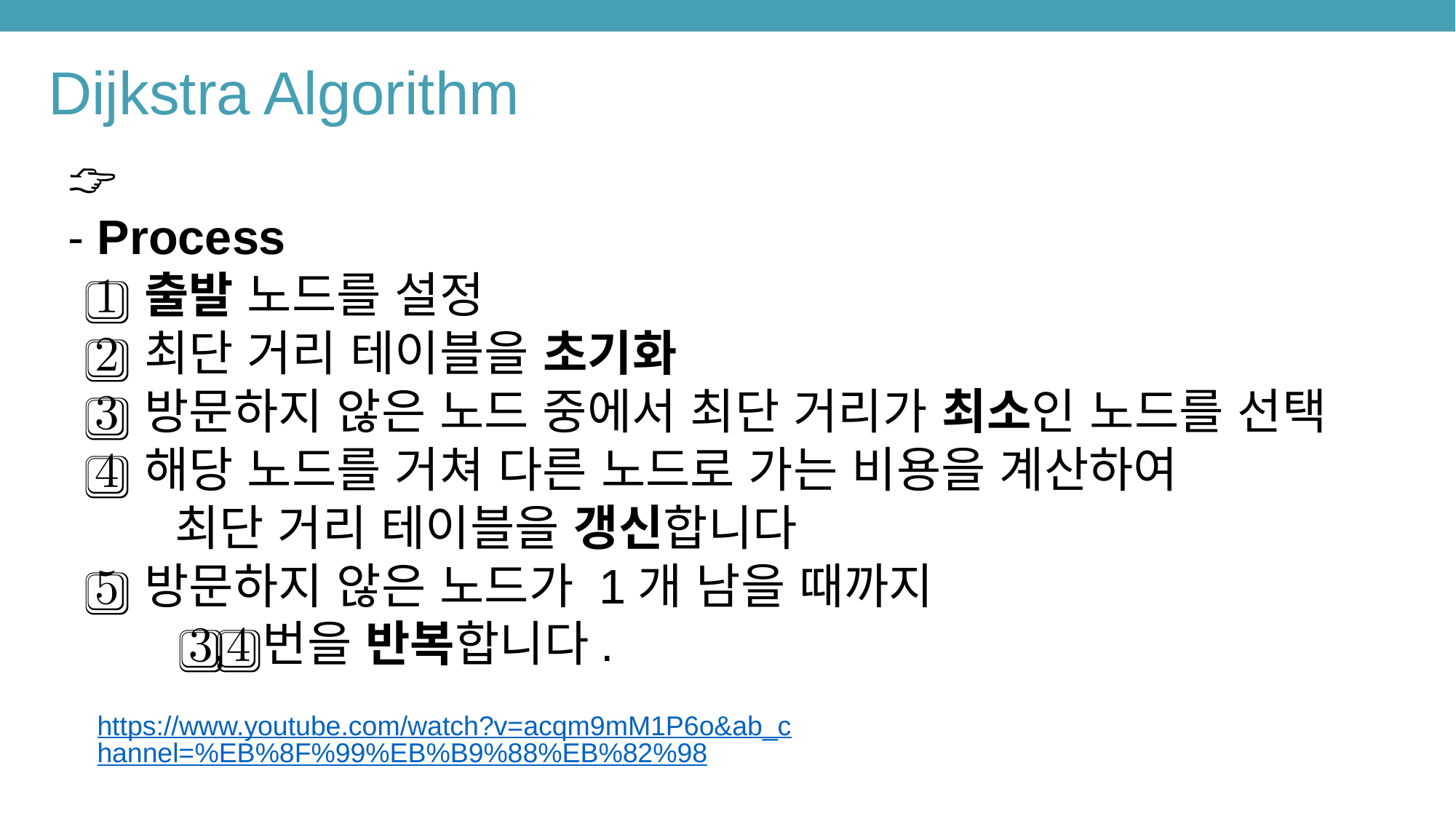

Dijkstra Algorithm
👉
- Process
  1️⃣ 출발 노드를 설정
  2️⃣ 최단 거리 테이블을 초기화
  3️⃣ 방문하지 않은 노드 중에서 최단 거리가 최소인 노드를 선택
  4️⃣ 해당 노드를 거쳐 다른 노드로 가는 비용을 계산하여
       최단 거리 테이블을 갱신합니다
  5️⃣ 방문하지 않은 노드가 1개 남을 때까지
        3️⃣,4️⃣번을 반복합니다.
https://www.youtube.com/watch?v=acqm9mM1P6o&ab_channel=%EB%8F%99%EB%B9%88%EB%82%98